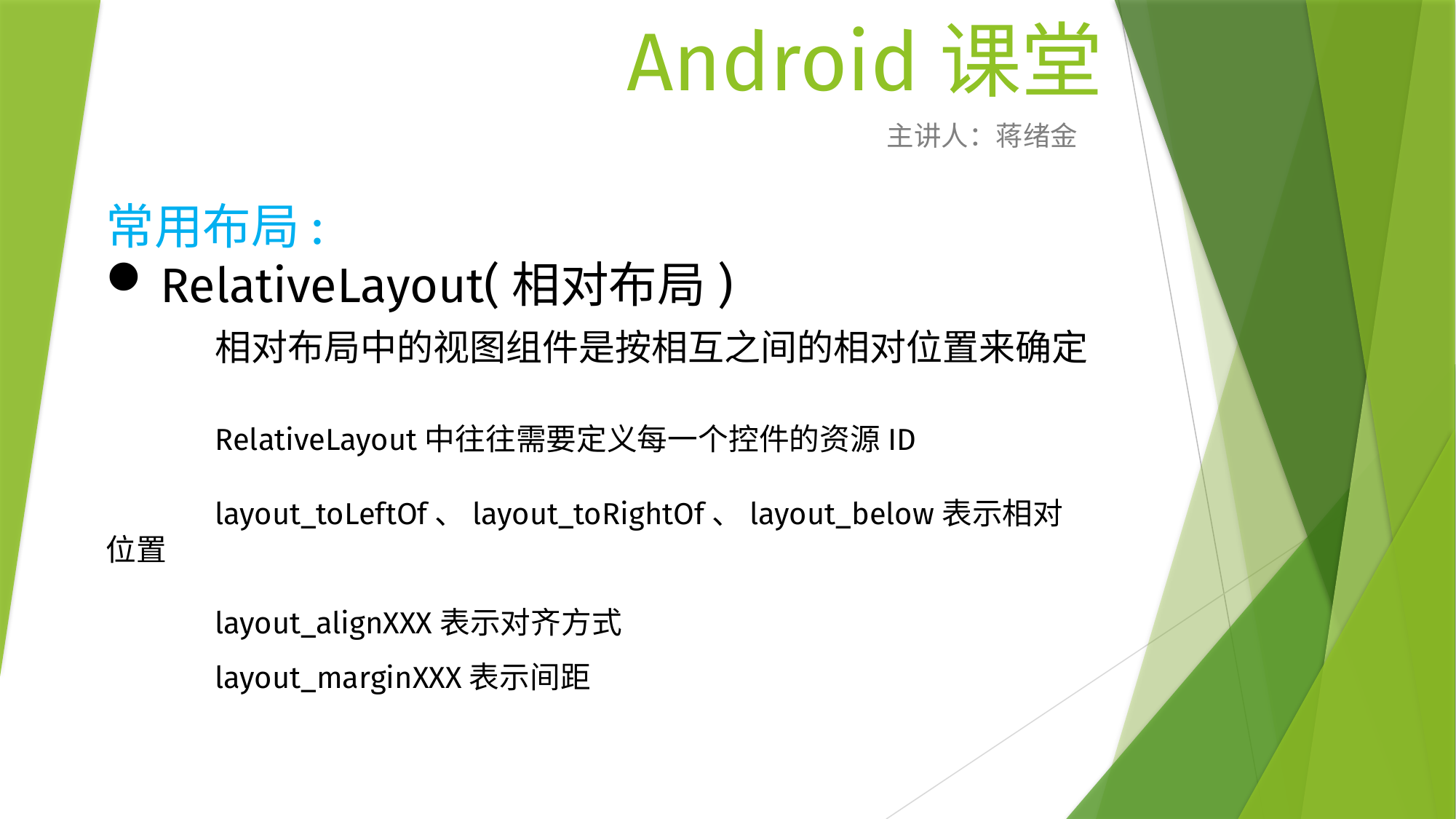

# Android课堂
主讲人：蒋绪金
常用布局:
RelativeLayout(相对布局)
	相对布局中的视图组件是按相互之间的相对位置来确定

	RelativeLayout中往往需要定义每一个控件的资源ID

	layout_toLeftOf、layout_toRightOf、layout_below表示相对位置

	layout_alignXXX表示对齐方式
	layout_marginXXX表示间距